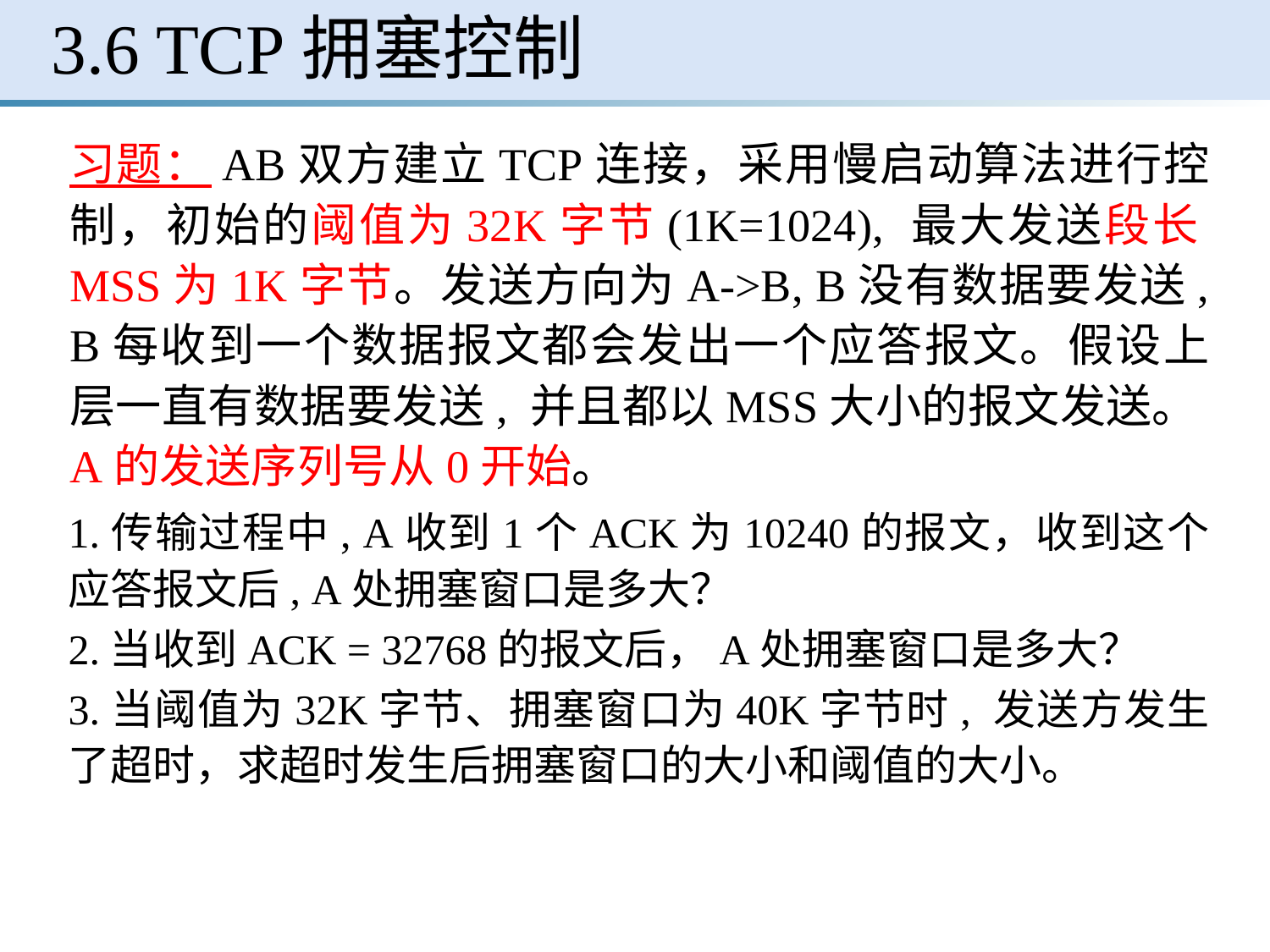

# 3.6 TCP拥塞控制
习题：AB双方建立TCP连接，采用慢启动算法进行控制，初始的阈值为32K字节(1K=1024), 最大发送段长MSS为1K字节。发送方向为A->B, B没有数据要发送, B每收到一个数据报文都会发出一个应答报文。假设上层一直有数据要发送, 并且都以MSS大小的报文发送。A的发送序列号从0开始。
	1.传输过程中, A收到1个ACK为10240的报文，收到这个应答报文后, A处拥塞窗口是多大？
	2.当收到ACK = 32768的报文后，A处拥塞窗口是多大？
	3.当阈值为32K字节、拥塞窗口为40K字节时, 发送方发生了超时，求超时发生后拥塞窗口的大小和阈值的大小。